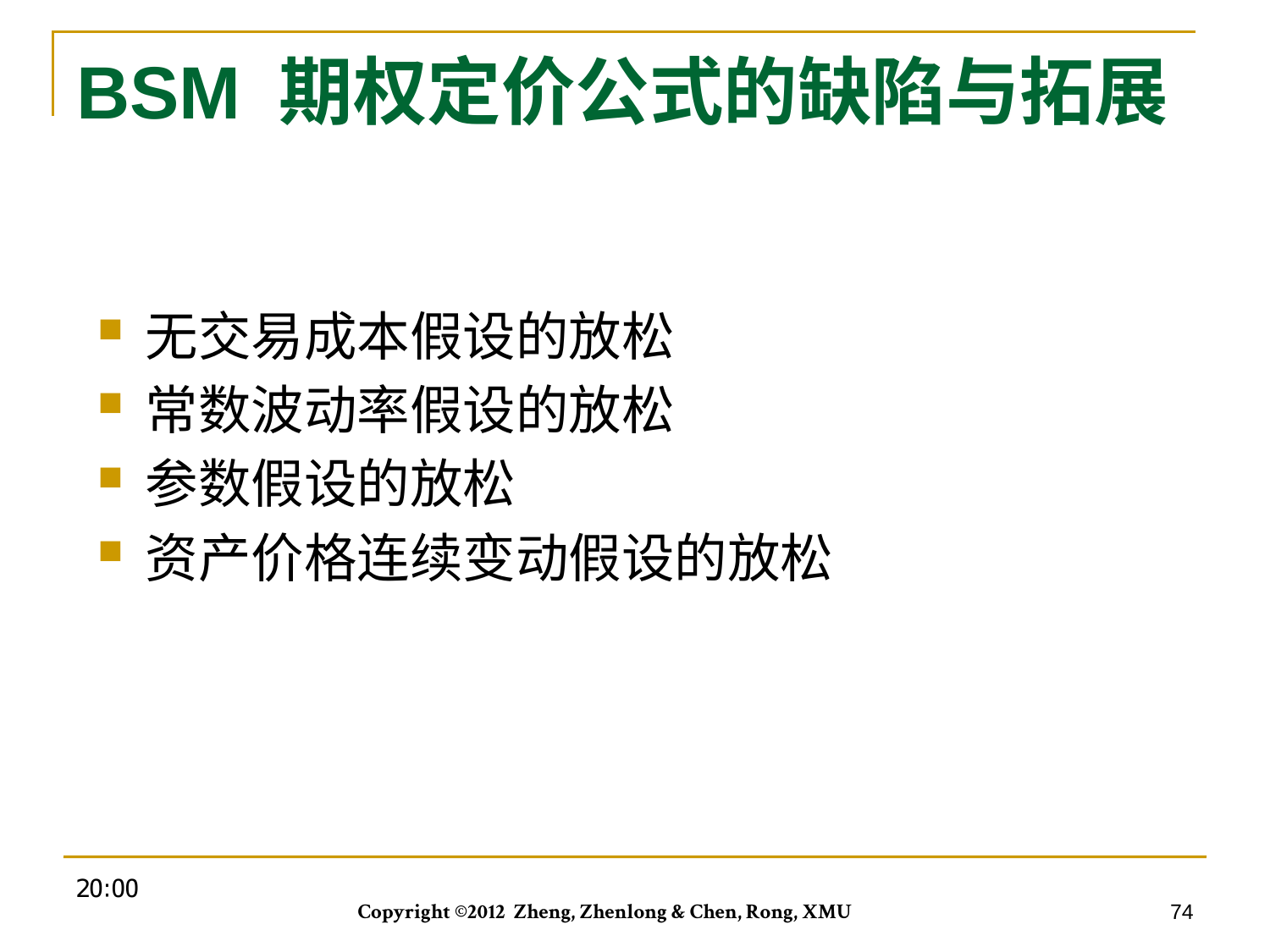

# BSM 期权定价公式的缺陷与拓展

无交易成本假设的放松
常数波动率假设的放松
参数假设的放松
资产价格连续变动假设的放松
20:00
74
Copyright ©2012  Zheng, Zhenlong & Chen, Rong, XMU